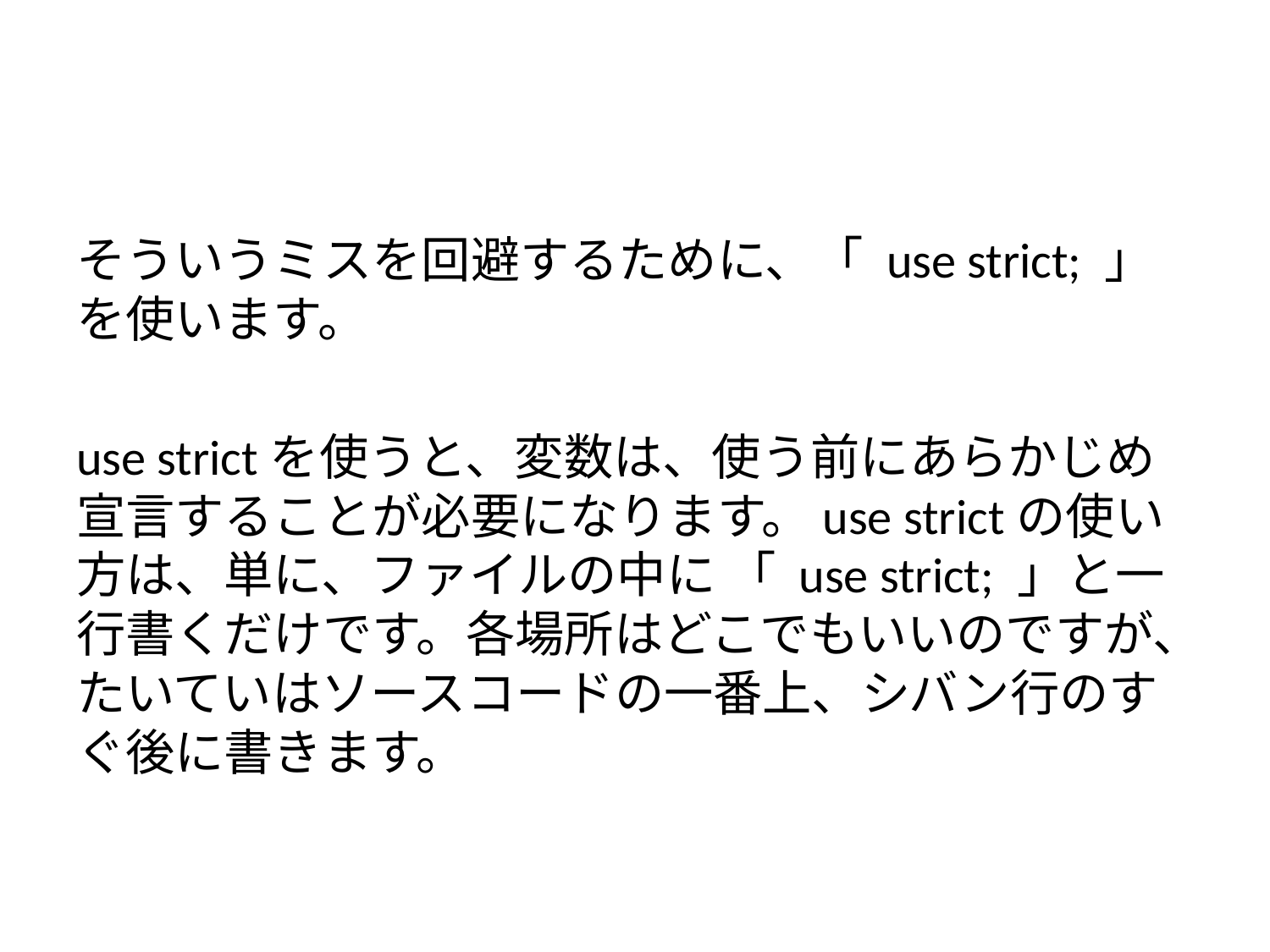

#
そういうミスを回避するために、「 use strict; 」を使います。

use strictを使うと、変数は、使う前にあらかじめ宣言することが必要になります。use strictの使い方は、単に、ファイルの中に 「 use strict; 」と一行書くだけです。各場所はどこでもいいのですが、たいていはソースコードの一番上、シバン行のすぐ後に書きます。